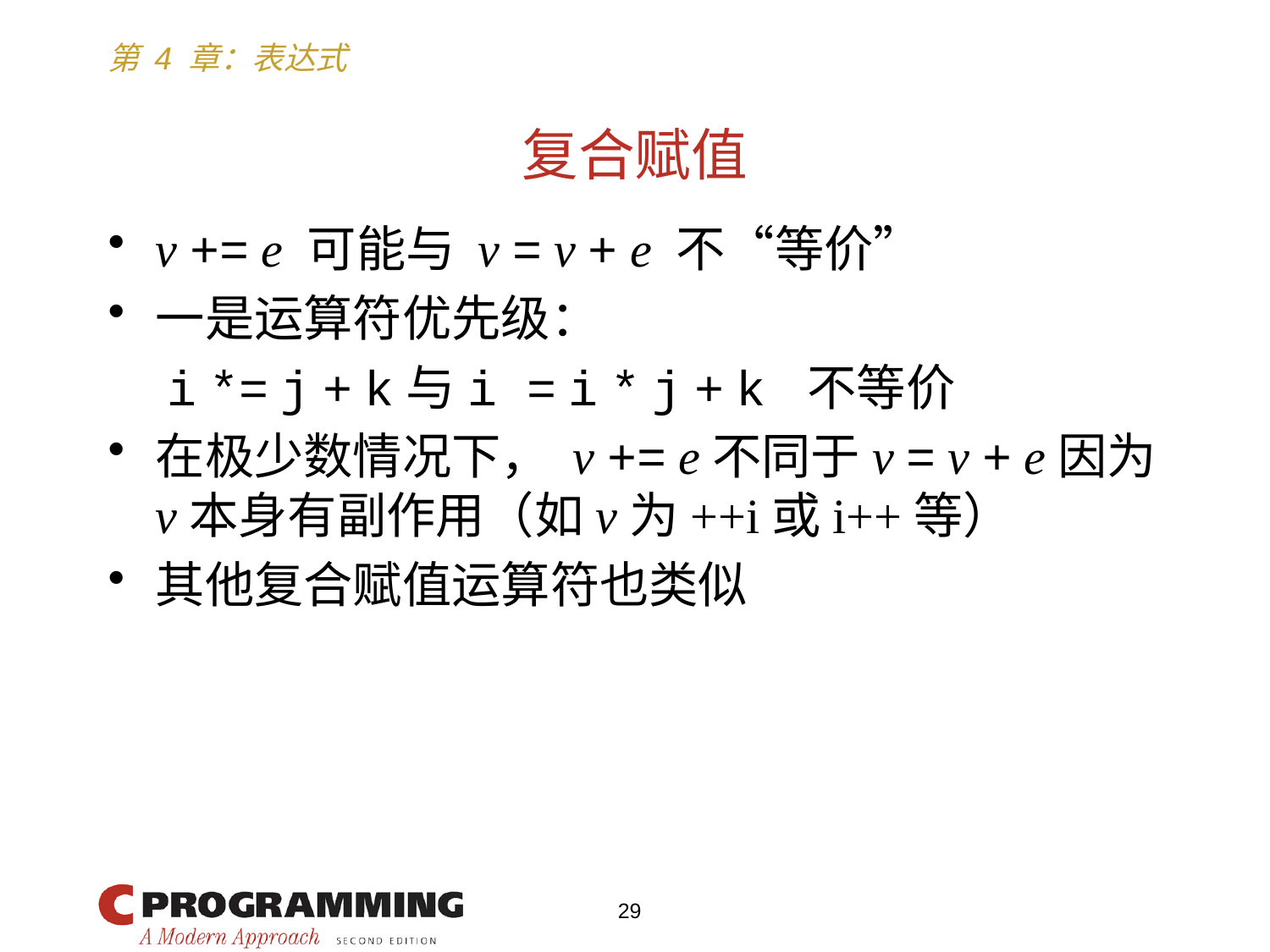

# 复合赋值
v += e 可能与 v = v + e 不“等价”
一是运算符优先级：
  i *= j + k与i = i * j + k 不等价
在极少数情况下， v += e不同于v = v + e因为v本身有副作用（如v为++i或i++等）
其他复合赋值运算符也类似

29